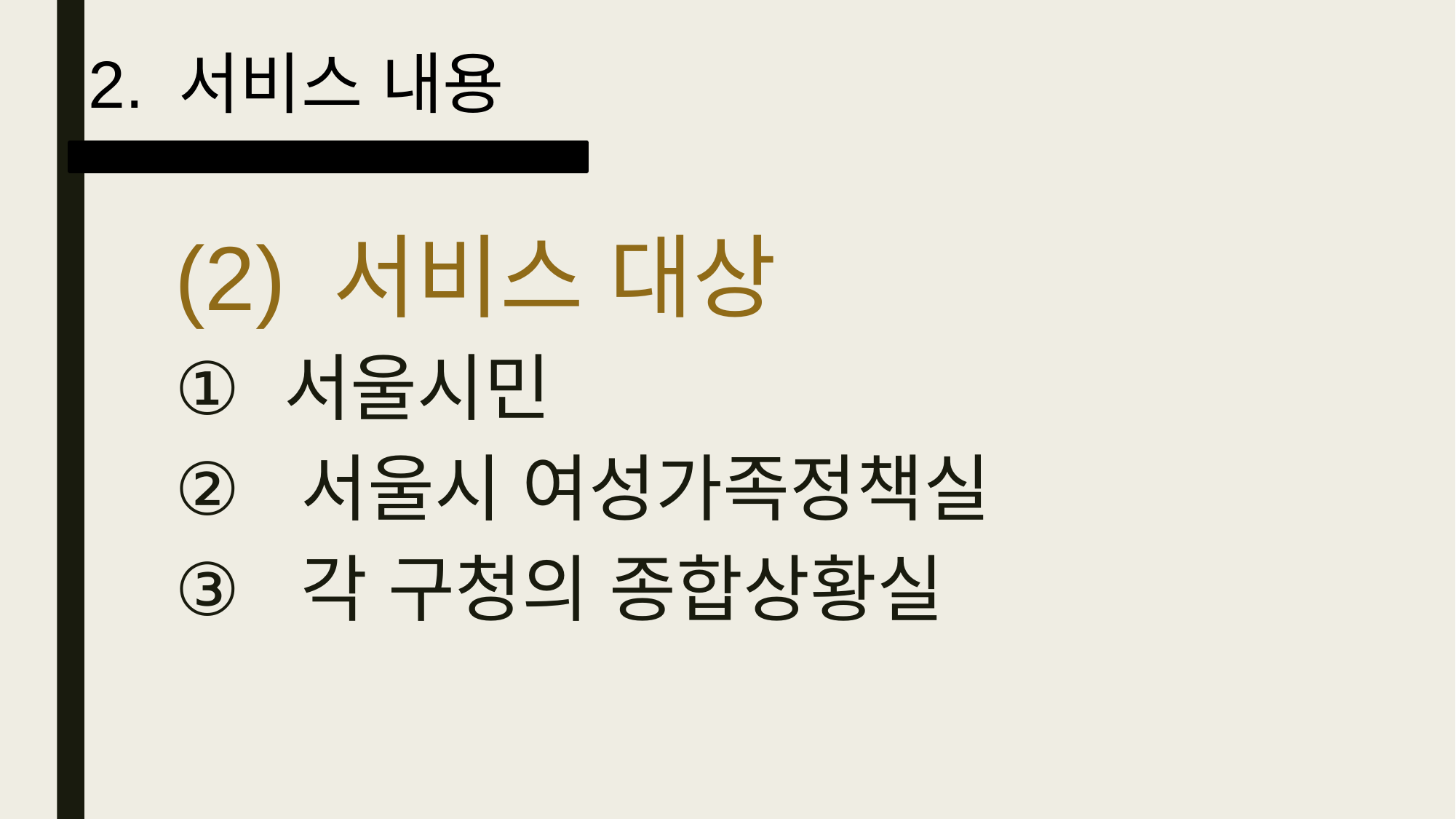

2. 서비스 내용

(2) 서비스 대상
서울시민
 서울시 여성가족정책실
 각 구청의 종합상황실